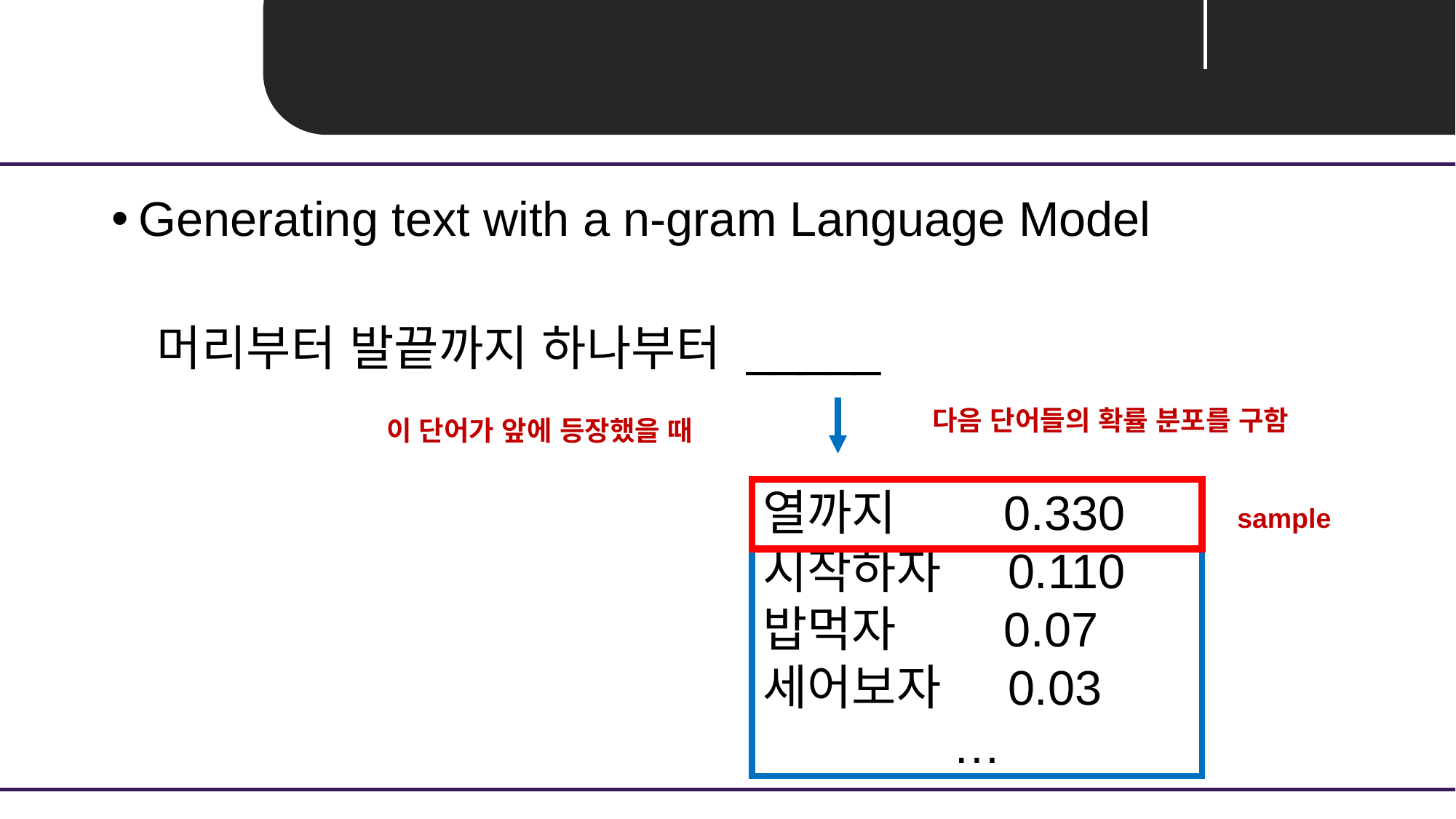

Unit  01 ㅣ  자연어처리 개요
Generating text with a n-gram Language Model

머리부터 발끝까지 하나부터 _____
다음 단어들의 확률 분포를 구함
이 단어가 앞에 등장했을 때
열까지       0.330
시작하자    0.110
밥먹자       0.07
세어보자    0.03
…

sample